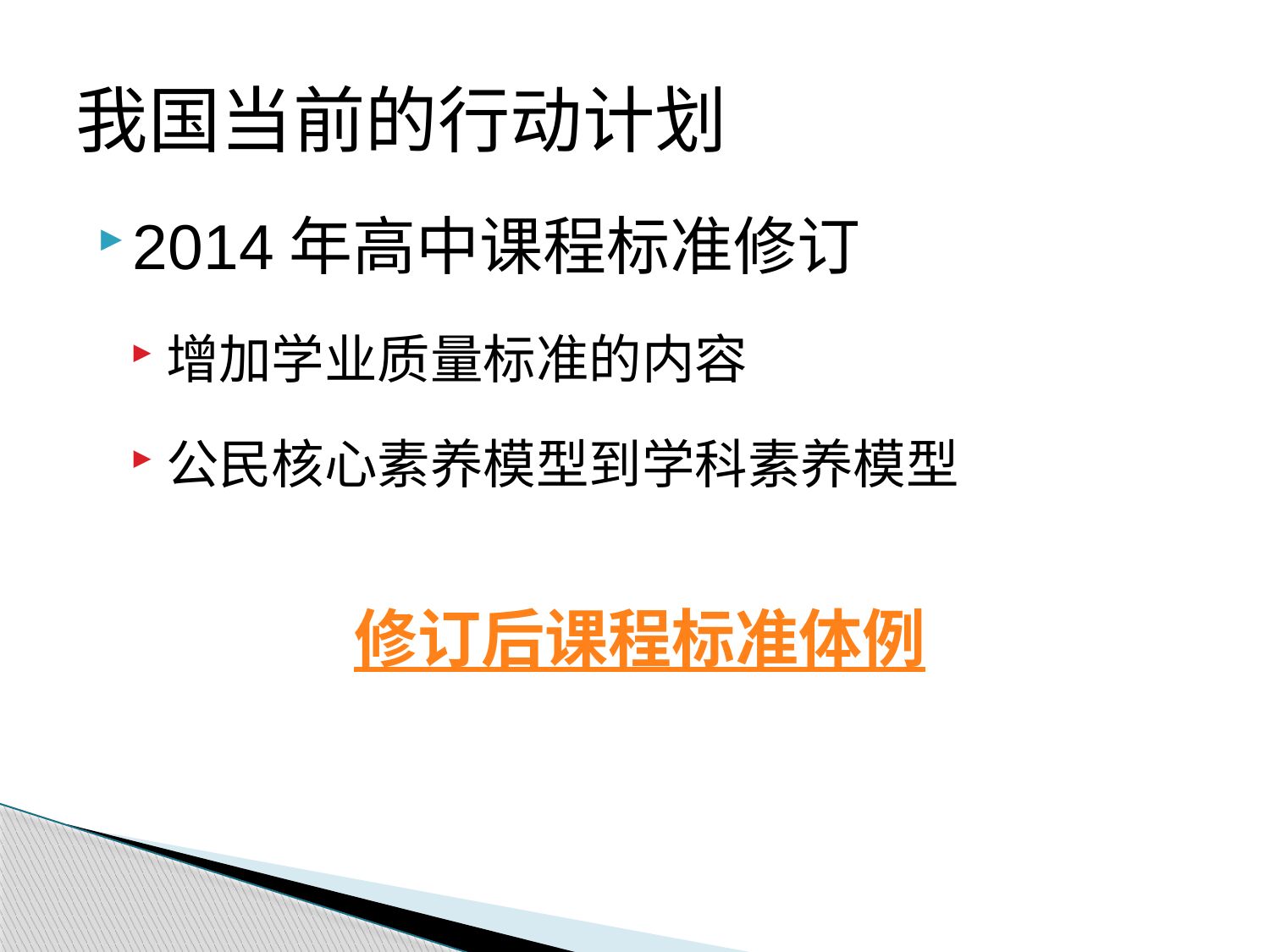

# 我国当前的行动计划
2014年高中课程标准修订
增加学业质量标准的内容
公民核心素养模型到学科素养模型

修订后课程标准体例